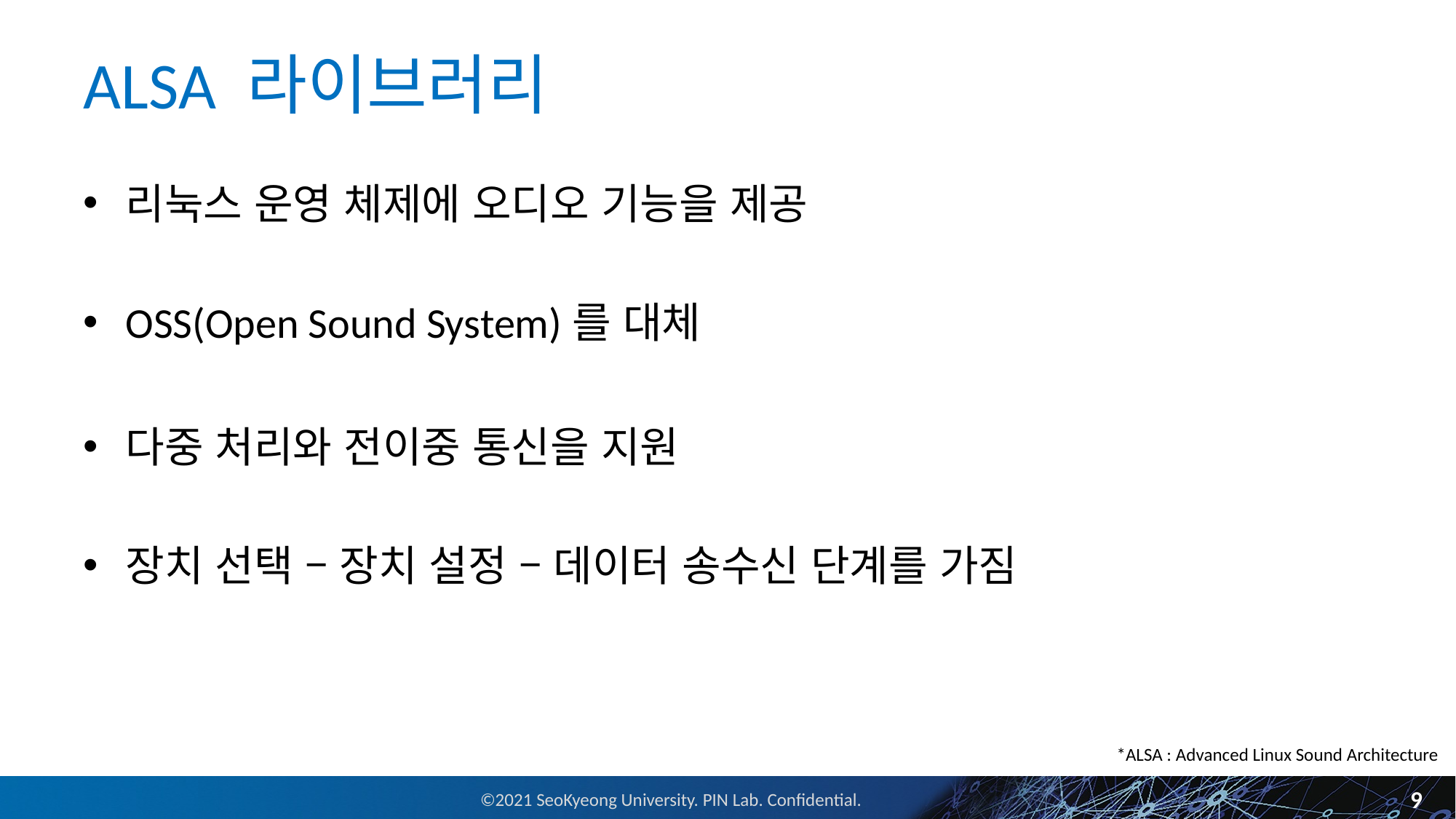

# ALSA 라이브러리
리눅스 운영 체제에 오디오 기능을 제공

OSS(Open Sound System)를 대체

다중 처리와 전이중 통신을 지원

장치 선택 – 장치 설정 – 데이터 송수신 단계를 가짐

*ALSA : Advanced Linux Sound Architecture
9